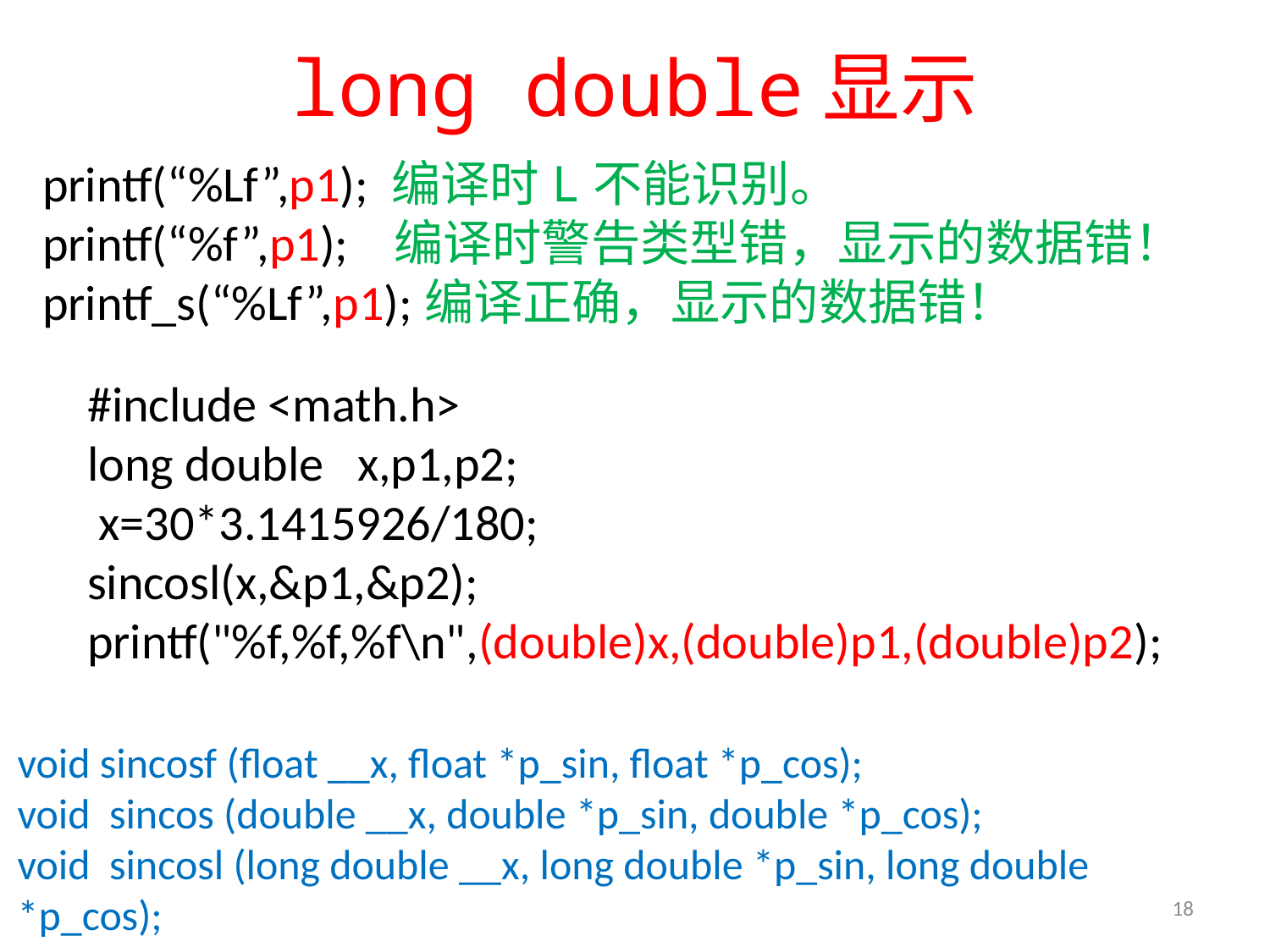

# long double显示
printf(“%Lf”,p1); 编译时L不能识别。
printf(“%f”,p1);   编译时警告类型错，显示的数据错！
printf_s(“%Lf”,p1);编译正确，显示的数据错！
#include <math.h>
long double   x,p1,p2;
 x=30*3.1415926/180;
sincosl(x,&p1,&p2);
printf("%f,%f,%f\n",(double)x,(double)p1,(double)p2);
void sincosf (float __x, float *p_sin, float *p_cos);
void  sincos (double __x, double *p_sin, double *p_cos);
void  sincosl (long double __x, long double *p_sin, long double *p_cos);
18